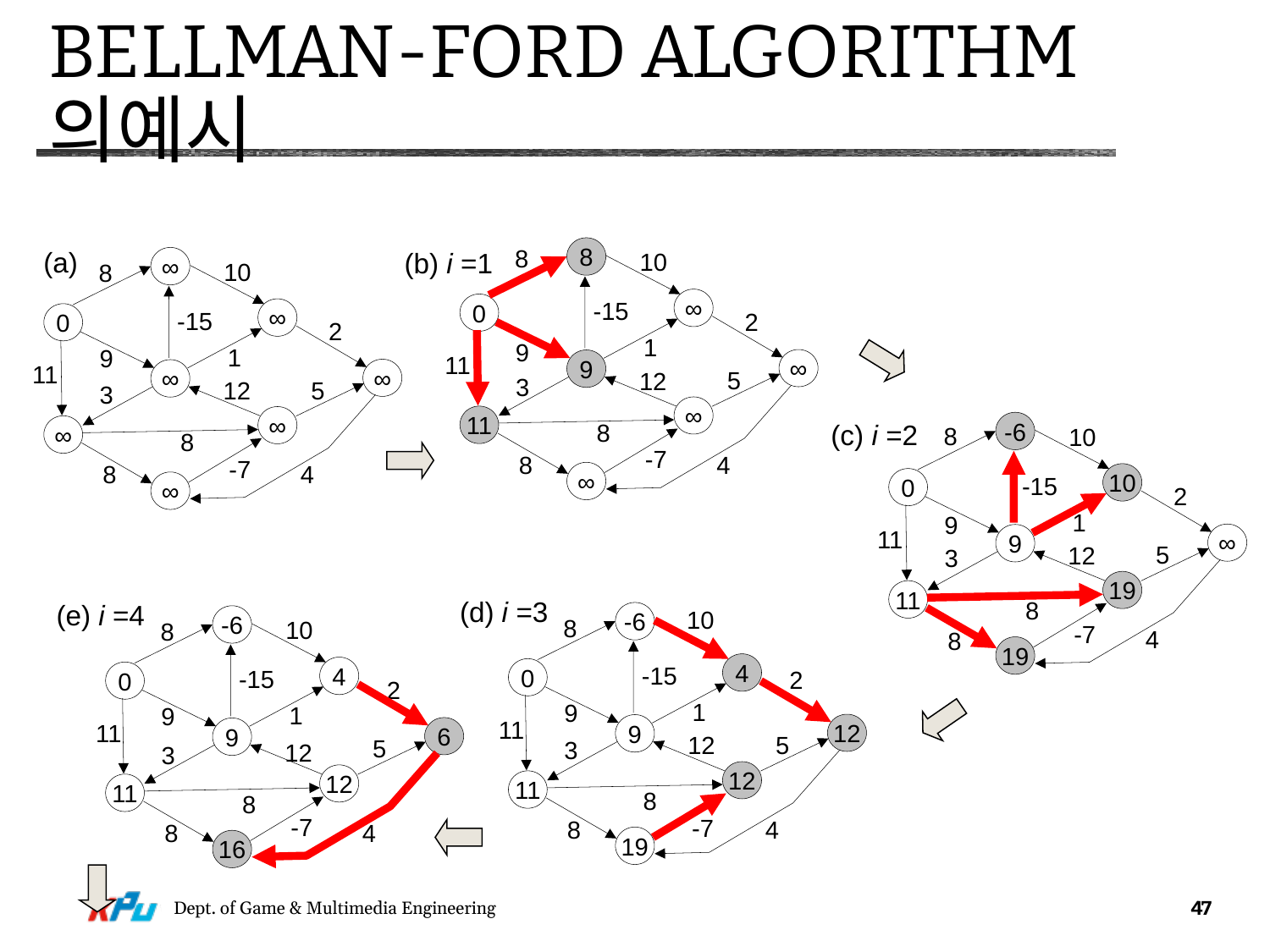

# Bellman-Ford Algorithm의예시

8
8
(a)
(b) i =1
10
∞
10
8

∞
-15
0
∞
-15
2
0
2

1

9

1
9

11
∞
9
11
5
∞
12
∞
3
5
12
3

∞
11
∞
8
(c) i =2
-6
8
10
∞

8

-7

4
8
-7

4
8
∞
10
-15
0
∞
2

1
9

11
∞
9
5
12
3

19
11
(d) i =3
8
(e) i =4

10
-6

-6
8

10
8
-7
4
8

19

4
-15
4
-15
2
0
0
2

1
9
1

9

11
11
12
9
6
9
5
12
5
3
12
3

12
12
11
11
8
8

-7
-7
4
8
4
8

19
16

Dept. of Game & Multimedia Engineering
47